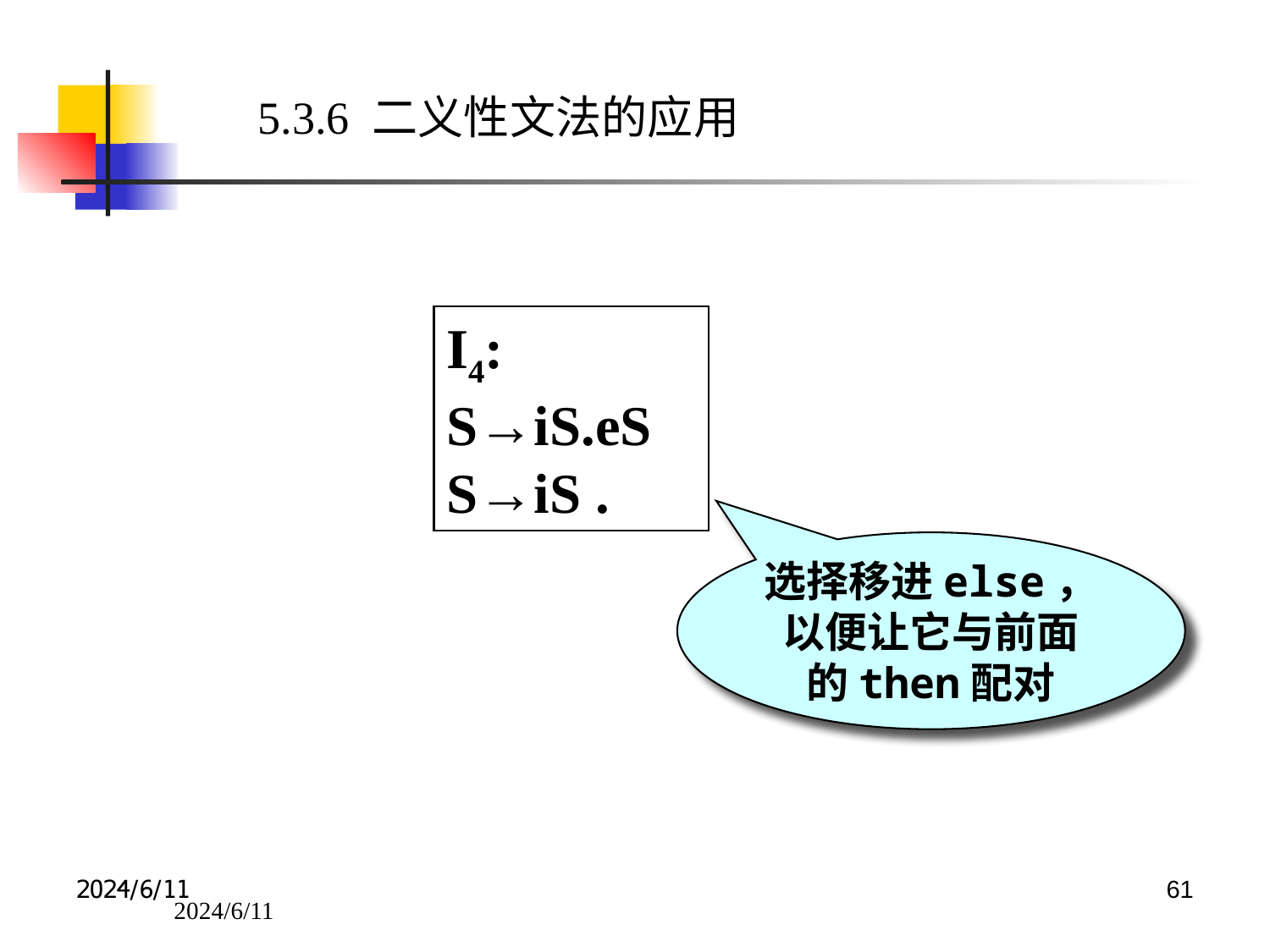

5.3.6 二义性文法的应用
I4:
S→iS.eS
S→iS .
选择移进else，以便让它与前面的then配对
2024/6/11
2024/6/11
61